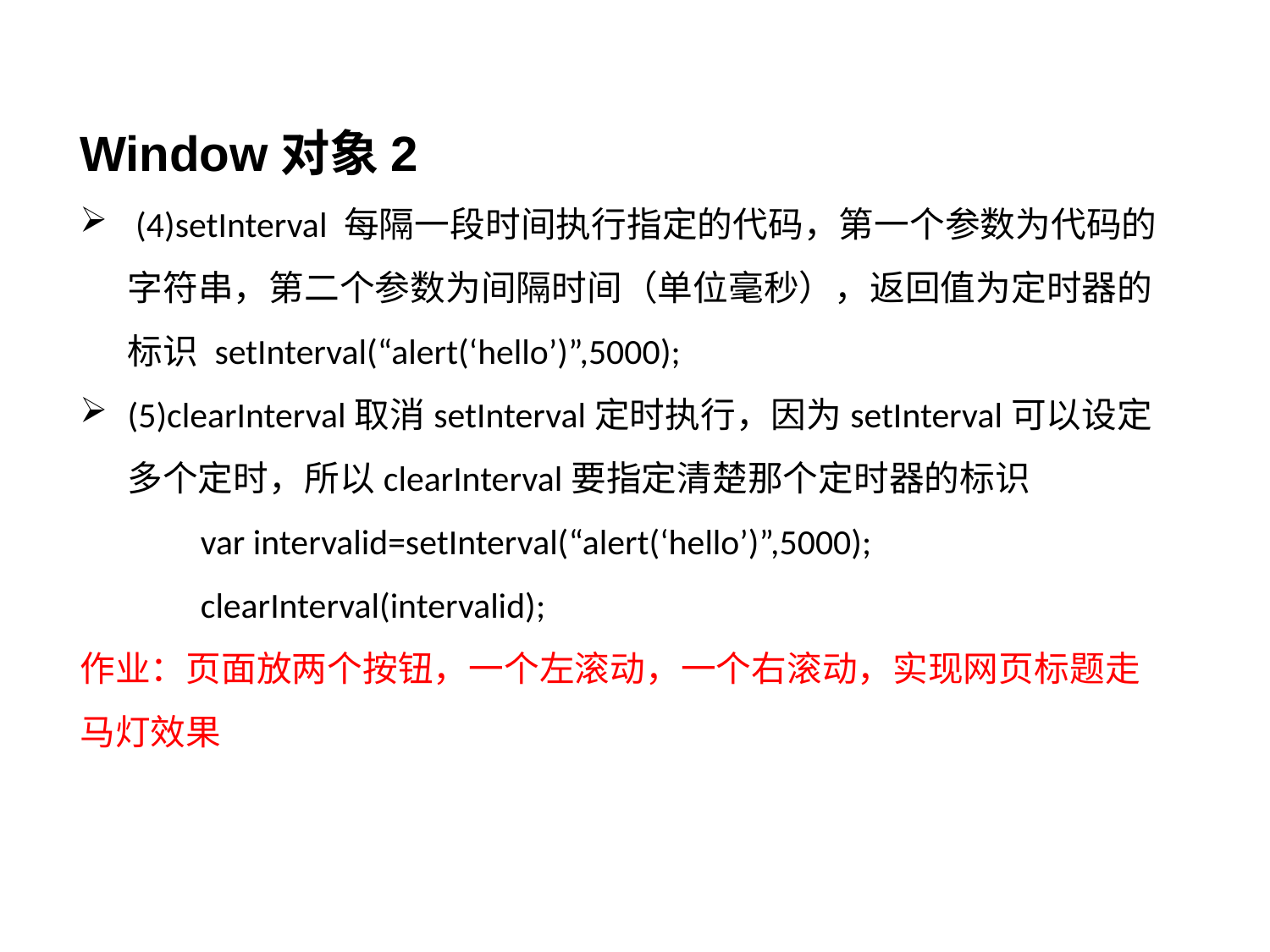

Window对象2
 (4)setInterval 每隔一段时间执行指定的代码，第一个参数为代码的字符串，第二个参数为间隔时间（单位毫秒），返回值为定时器的标识 setInterval(“alert(‘hello’)”,5000);
(5)clearInterval取消setInterval定时执行，因为setInterval可以设定多个定时，所以clearInterval要指定清楚那个定时器的标识
               var intervalid=setInterval(“alert(‘hello’)”,5000);
               clearInterval(intervalid);
作业：页面放两个按钮，一个左滚动，一个右滚动，实现网页标题走马灯效果